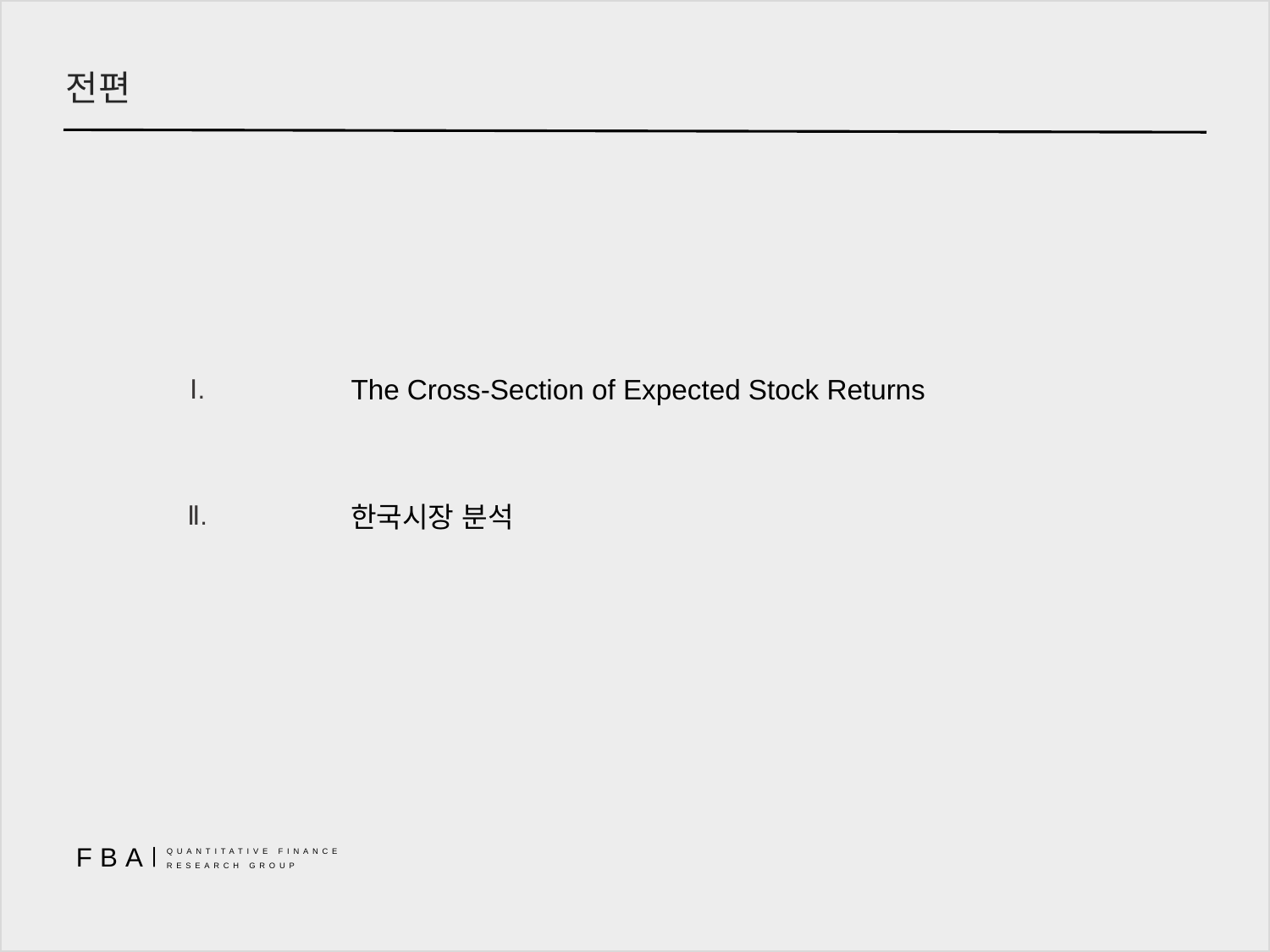

전편
| Ⅰ. | The Cross-Section of Expected Stock Returns |
| --- | --- |
| Ⅱ. | 한국시장 분석 |
FBA
|
QUANTITATIVE FINANCE
RESEARCH GROUP
2